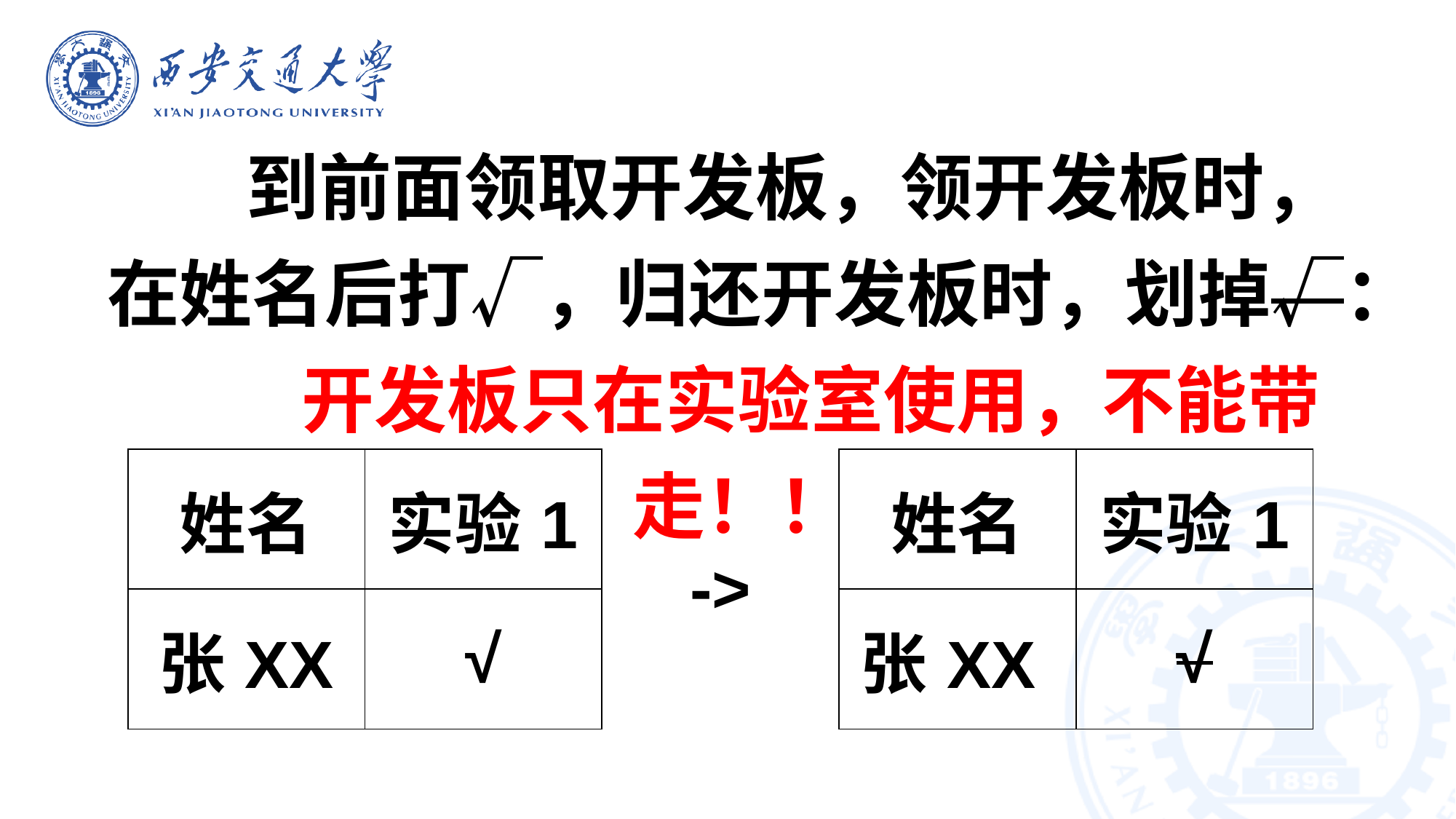

到前面领取开发板，领开发板时，在姓名后打√，归还开发板时，划掉√：
开发板只在实验室使用，不能带走！！
| 姓名 | 实验1 | -> | 姓名 | 实验1 |
| --- | --- | --- | --- | --- |
| 张XX | √ |  | 张XX | √ |